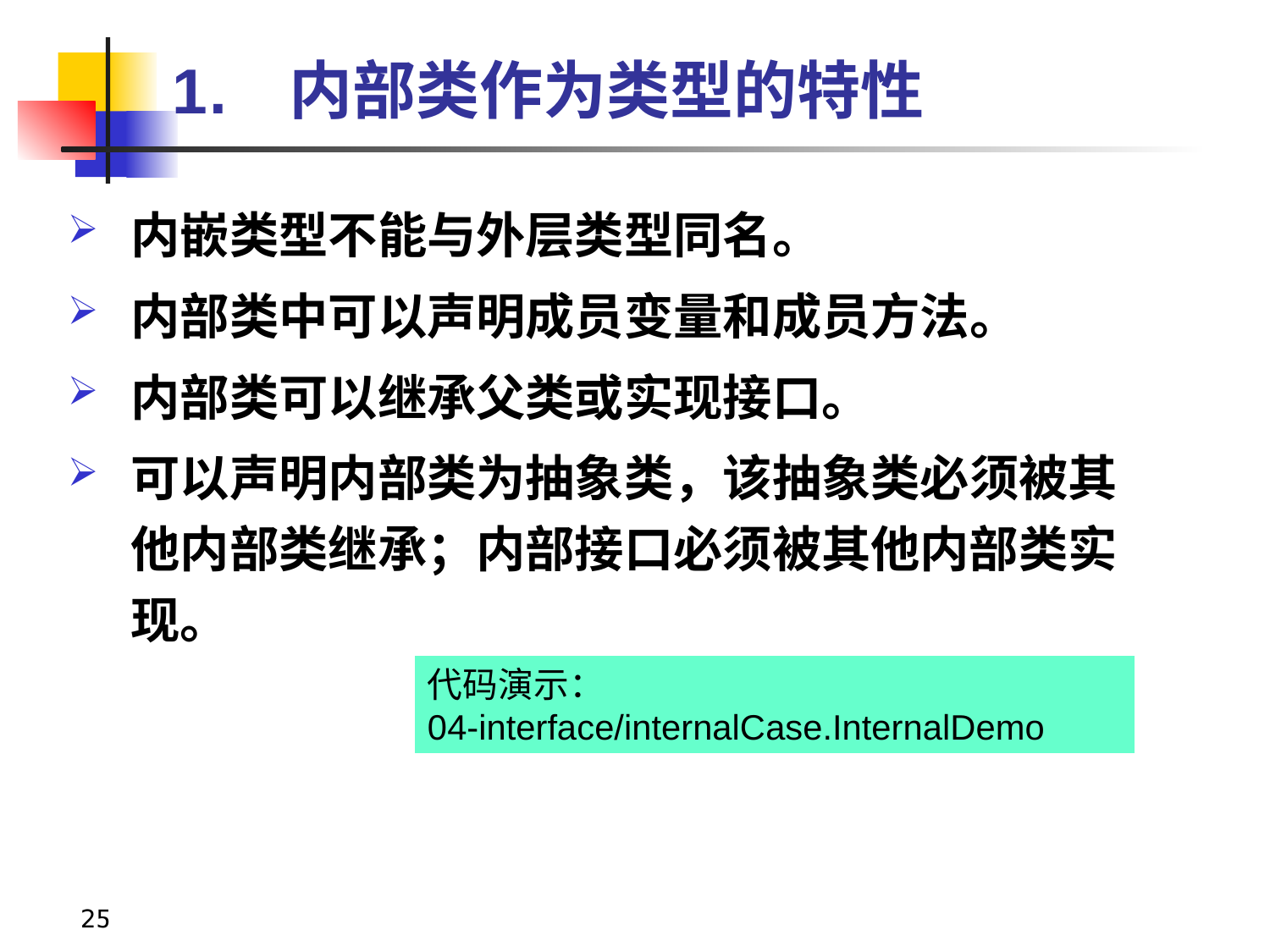

# 内部类作为类型的特性
内嵌类型不能与外层类型同名。
内部类中可以声明成员变量和成员方法。
内部类可以继承父类或实现接口。
可以声明内部类为抽象类，该抽象类必须被其他内部类继承；内部接口必须被其他内部类实现。
代码演示：
04-interface/internalCase.InternalDemo
25